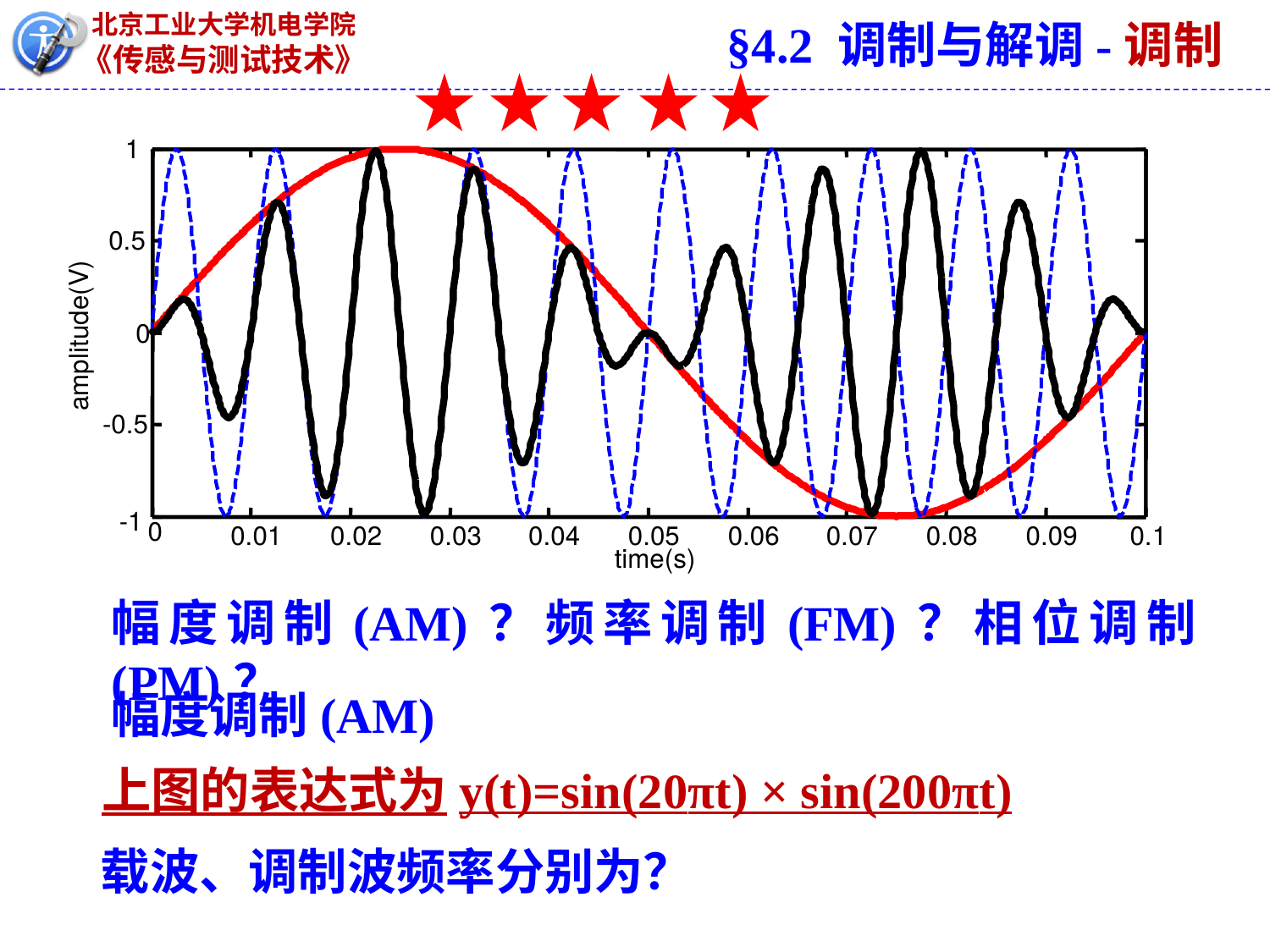

§4.2 调制与解调-调制

1

0.5

amplitude(V)
0

-0.5

-1

0
0.01
0.02
0.03
0.04
0.05
0.06
0.07
0.08
0.09
0.1
time(s)
幅度调制(AM)？频率调制(FM)？相位调制(PM)？
幅度调制(AM)
上图的表达式为y(t)=sin(20πt) × sin(200πt)
载波、调制波频率分别为？